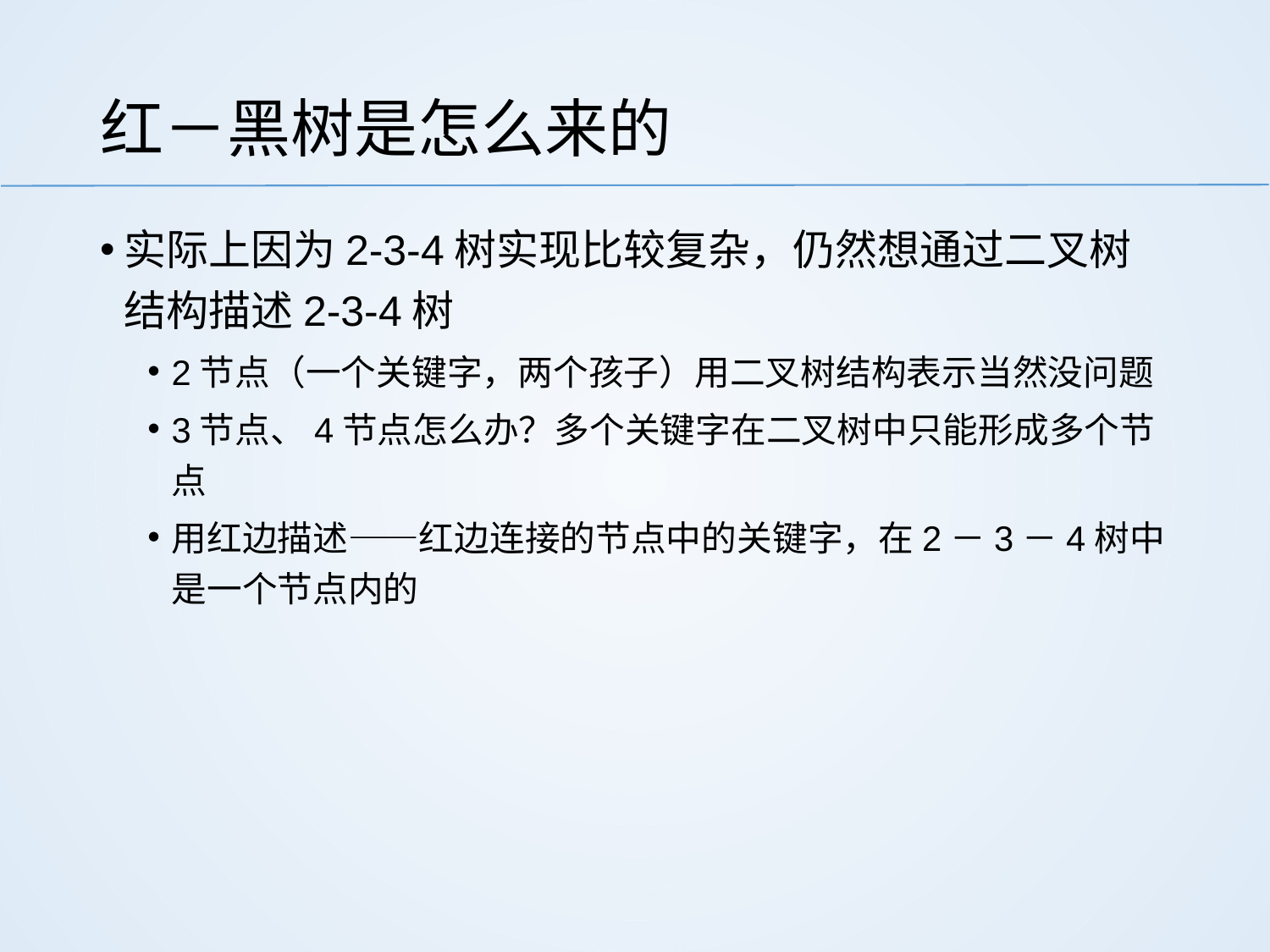

# 红－黑树是怎么来的
实际上因为2-3-4树实现比较复杂，仍然想通过二叉树结构描述2-3-4树
2节点（一个关键字，两个孩子）用二叉树结构表示当然没问题
3节点、4节点怎么办？多个关键字在二叉树中只能形成多个节点
用红边描述——红边连接的节点中的关键字，在2－3－4树中是一个节点内的
116